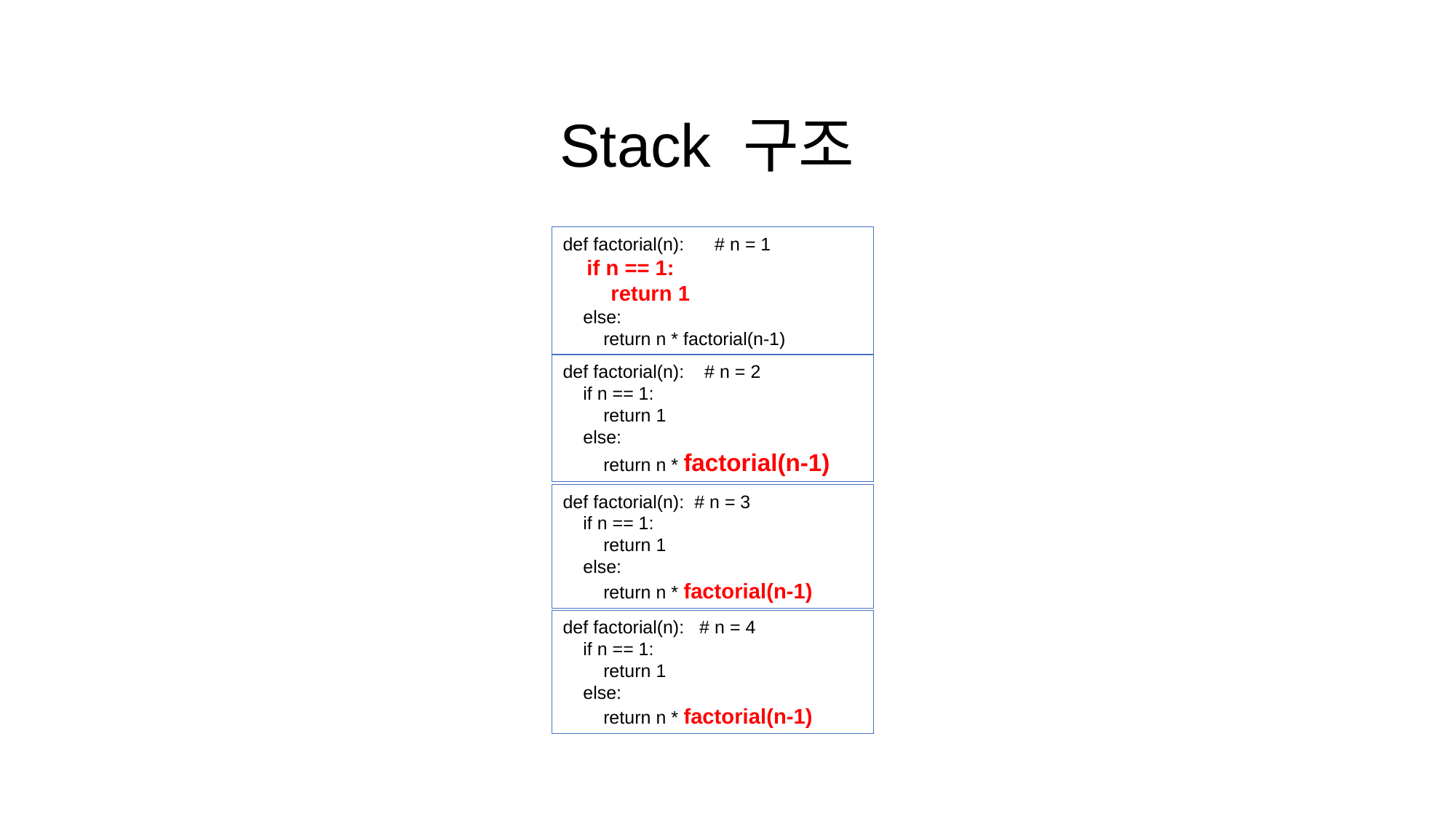

Stack 구조
def factorial(n):      # n = 1
    if n == 1:
        return 1
    else:
        return n * factorial(n-1)
def factorial(n):    # n = 2
    if n == 1:
        return 1
    else:
        return n * factorial(n-1)
def factorial(n):  # n = 3
    if n == 1:
        return 1
    else:
        return n * factorial(n-1)
def factorial(n):   # n = 4
    if n == 1:
        return 1
    else:
        return n * factorial(n-1)